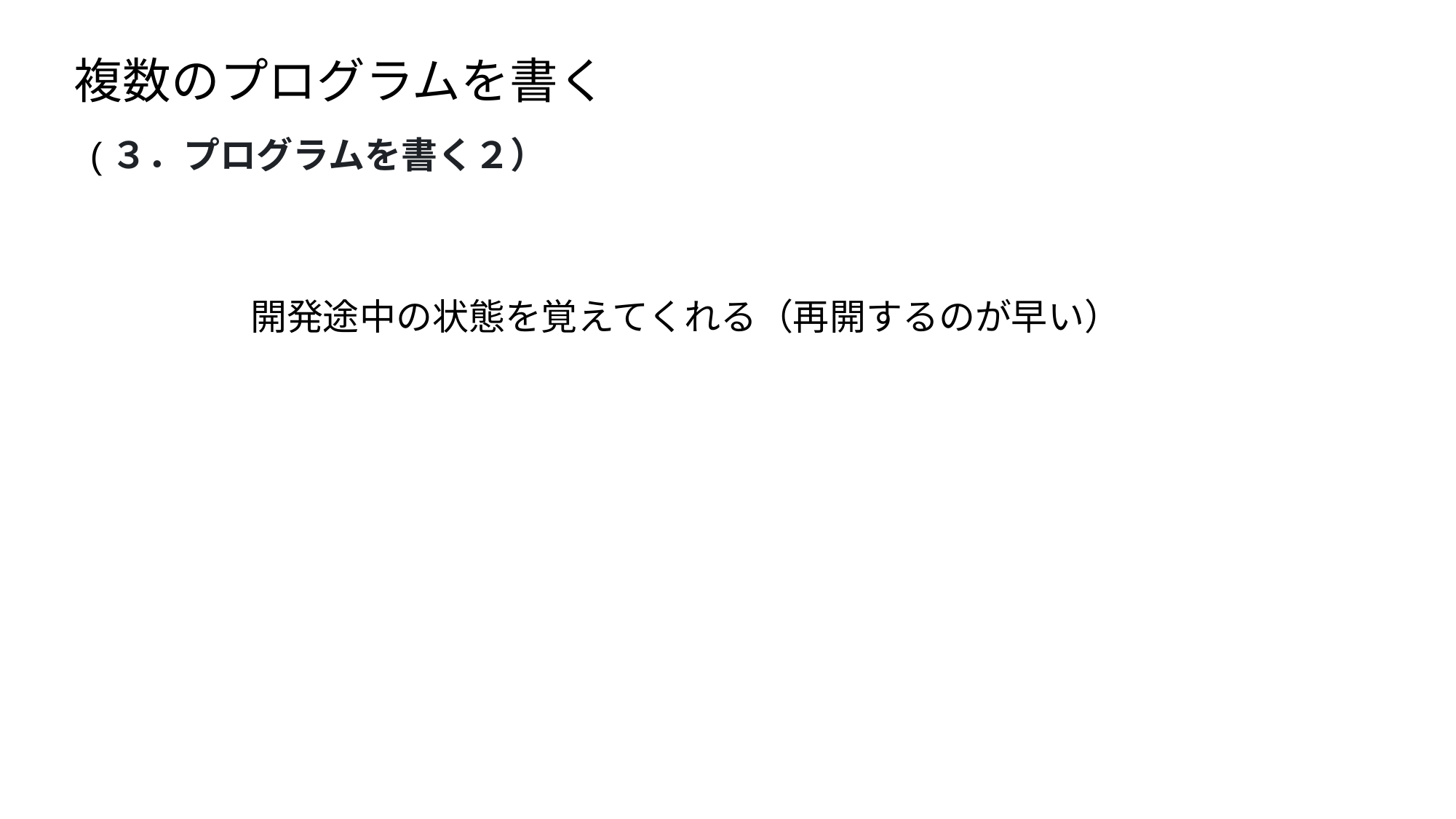

複数のプログラムを書く
(３．プログラムを書く２）

開発途中の状態を覚えてくれる（再開するのが早い）